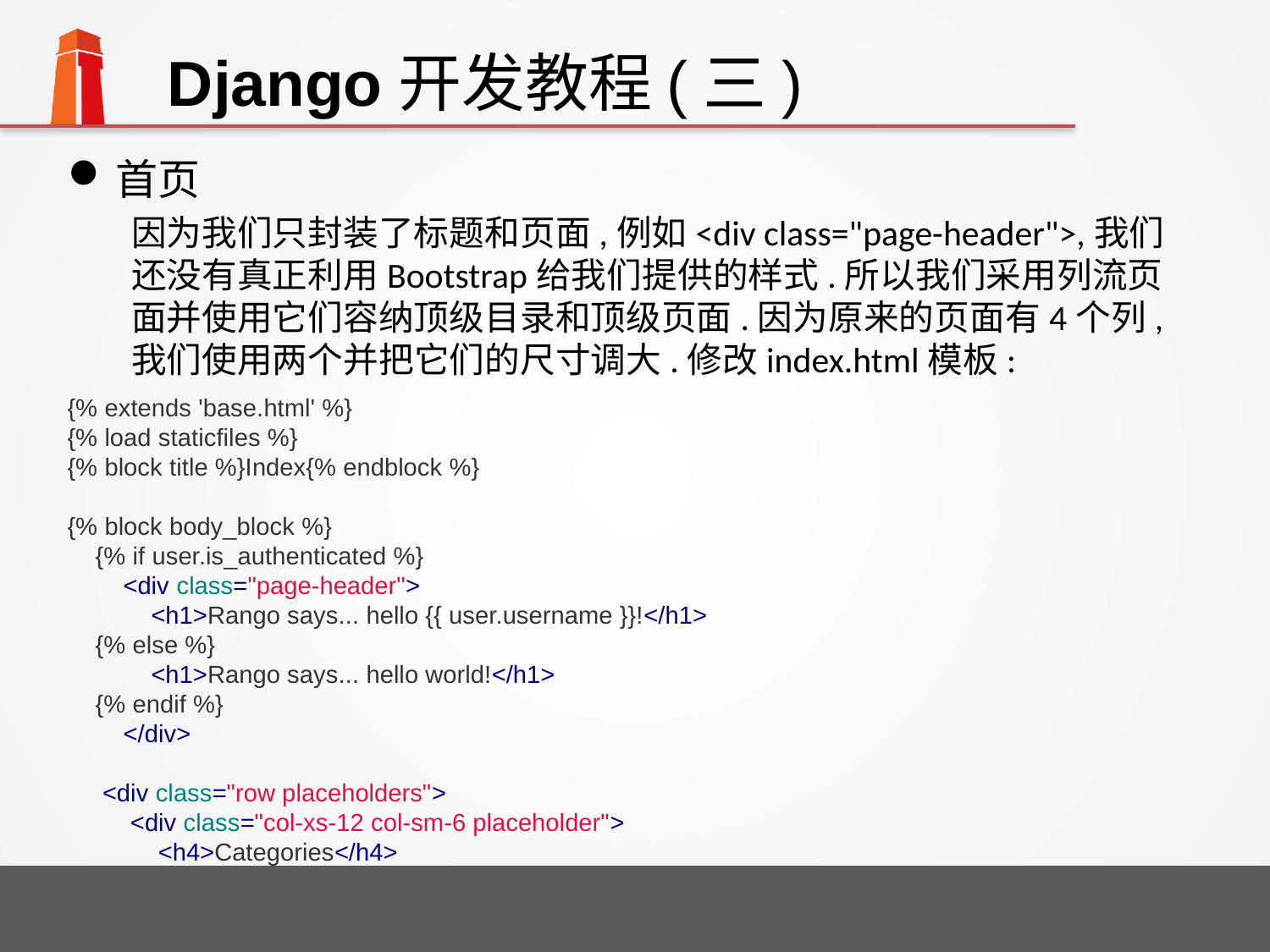

# Django开发教程(三)
首页
因为我们只封装了标题和页面,例如<div class="page-header">,我们还没有真正利用Bootstrap给我们提供的样式.所以我们采用列流页面并使用它们容纳顶级目录和顶级页面.因为原来的页面有4个列,我们使用两个并把它们的尺寸调大.修改index.html模板:
{% extends 'base.html' %}
{% load staticfiles %}
{% block title %}Index{% endblock %}

{% block body_block %}
    {% if user.is_authenticated %}
        <div class="page-header">
            <h1>Rango says... hello {{ user.username }}!</h1>
    {% else %}
            <h1>Rango says... hello world!</h1>
    {% endif %}
        </div>

     <div class="row placeholders">
         <div class="col-xs-12 col-sm-6 placeholder">
             <h4>Categories</h4>